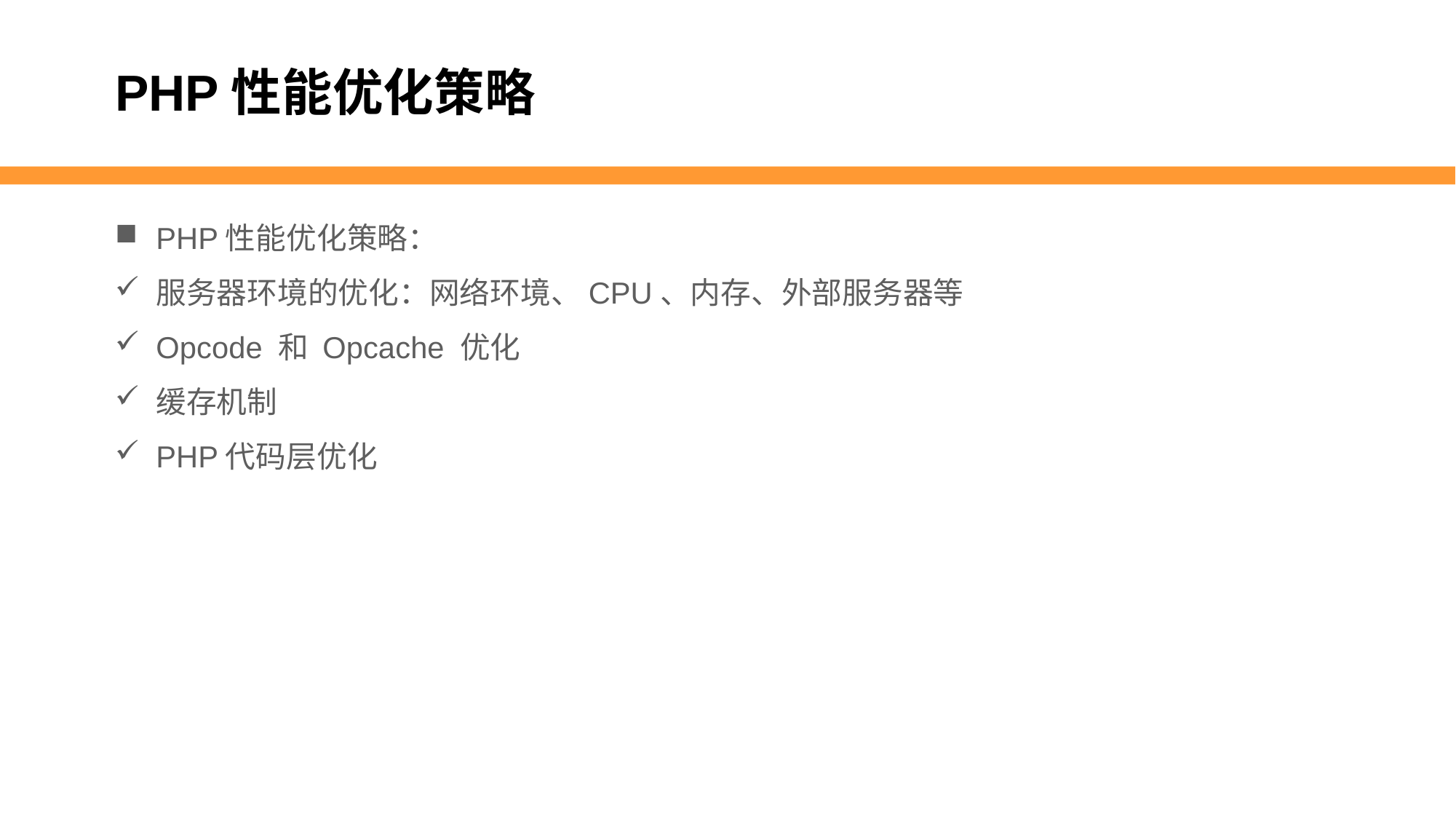

PHP性能优化策略
PHP性能优化策略：
服务器环境的优化：网络环境、CPU、内存、外部服务器等
Opcode 和 Opcache 优化
缓存机制
PHP代码层优化